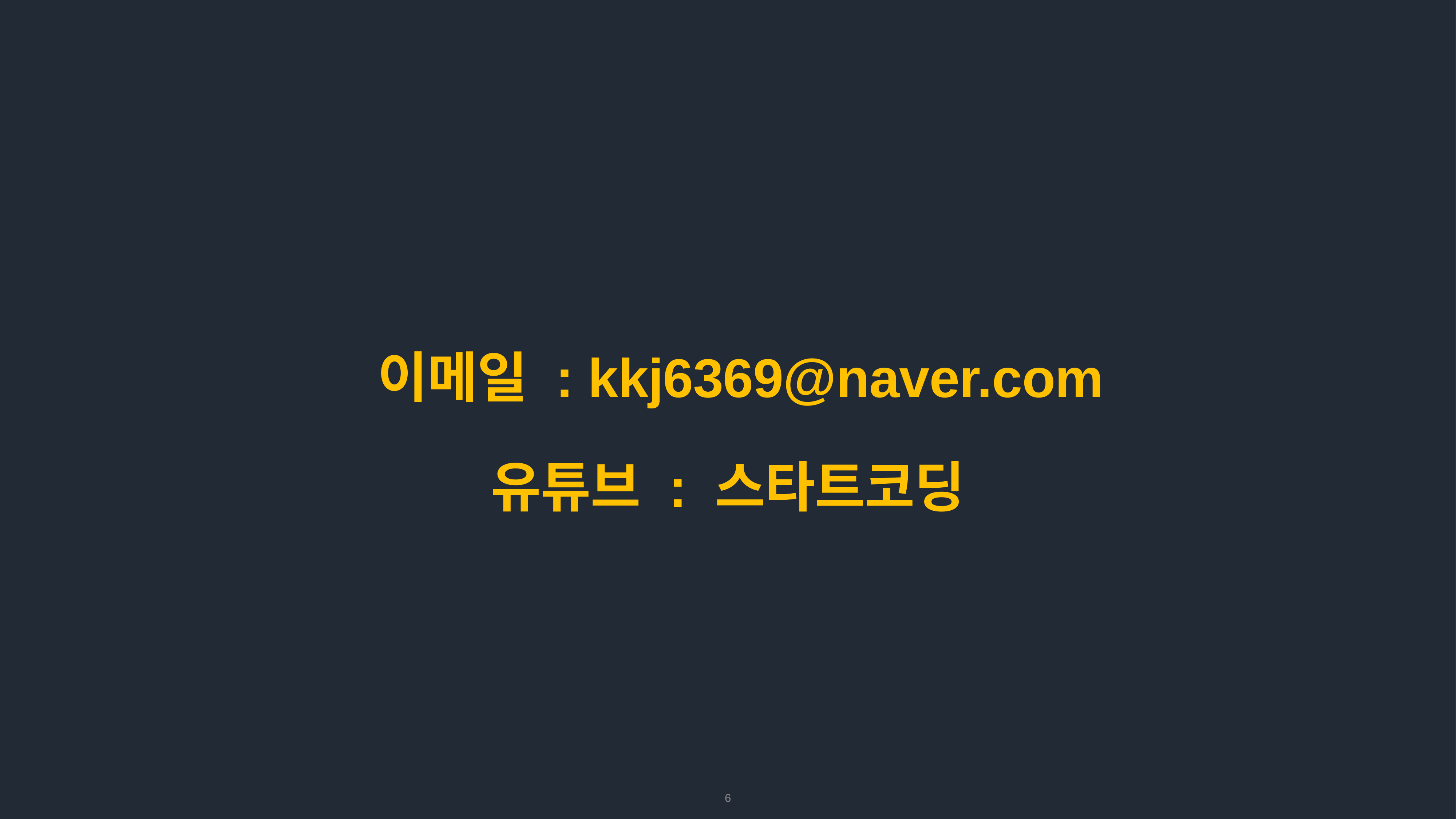

이메일 : kkj6369@naver.com
유튜브 : 스타트코딩
6